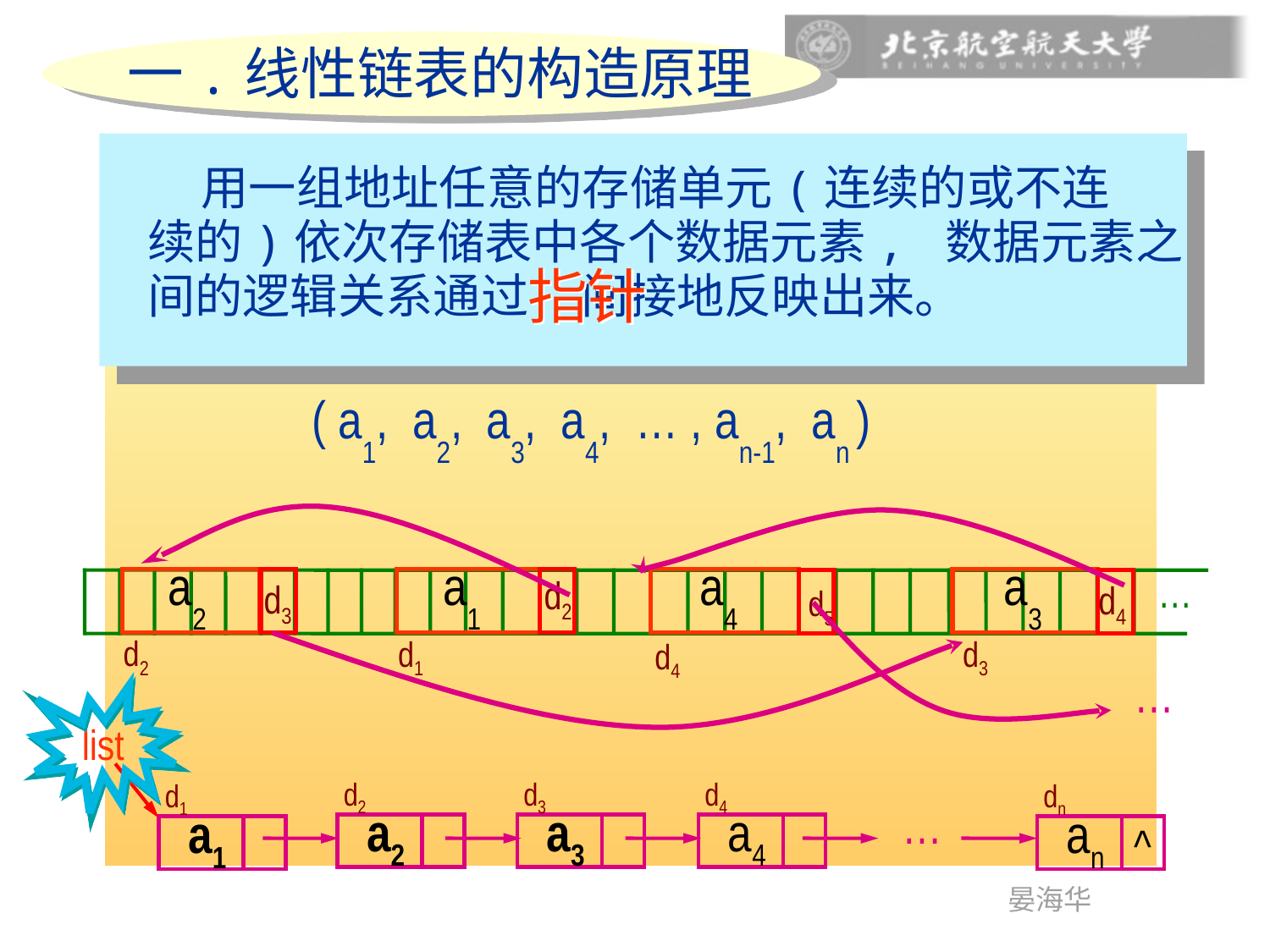

一.线性链表的构造原理

    用一组地址任意的存储单元(连续的或不连
续的)依次存储表中各个数据元素, 数据元素之
间的逻辑关系通过     间接地反映出来。
指针
( a1,  a2,  a3,  a4,  … , an-1,  an )

a2

d2
a1

d1
a4

d4
a3

d3
…

d2

d3

d5
d4

…

list

d2
a2

d3
a3

d4
a4

d1
a1

dn
an

…

^
NULL